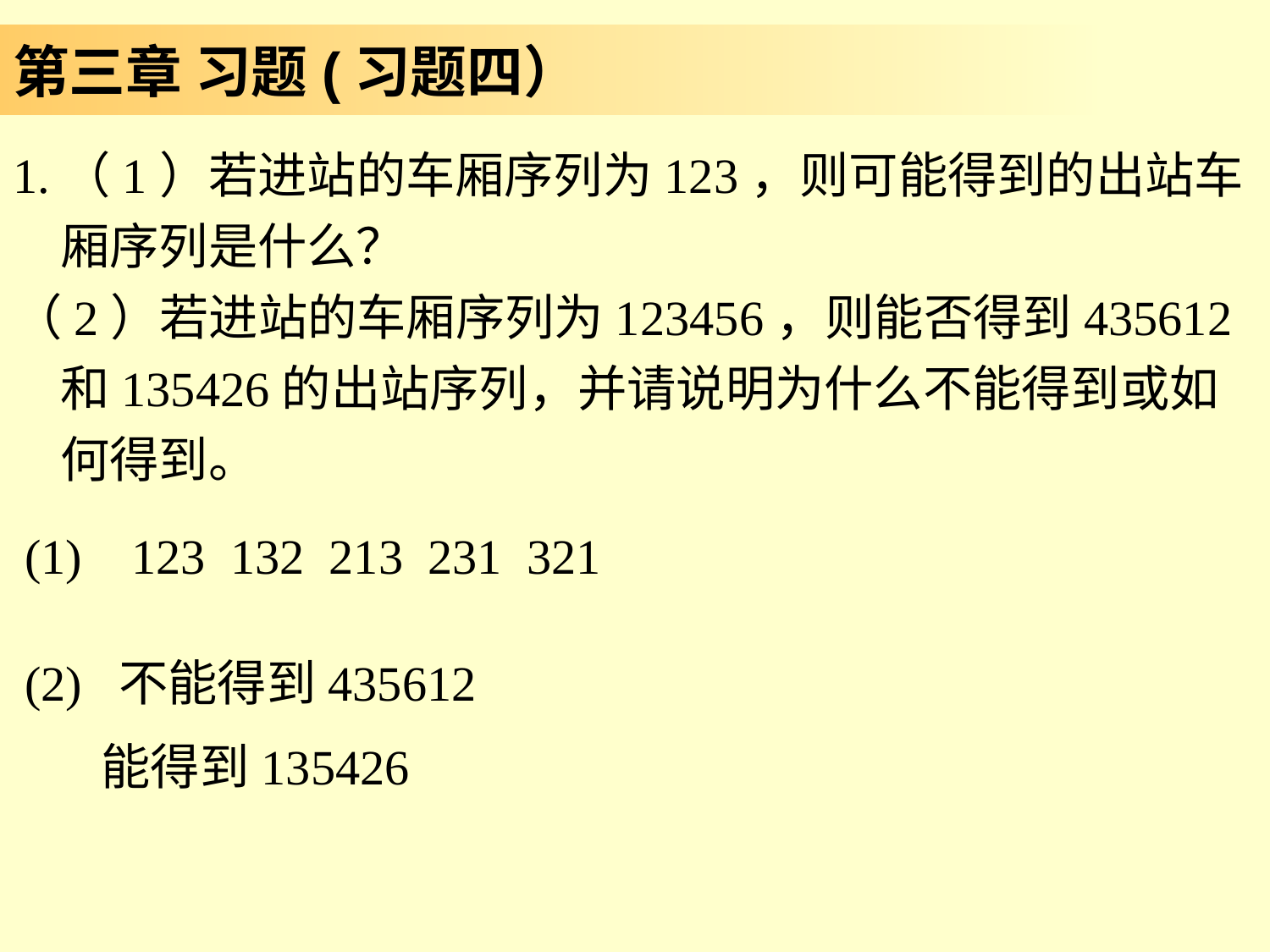

# 第三章 习题(习题四）
1.（1）若进站的车厢序列为123，则可能得到的出站车厢序列是什么？
（2）若进站的车厢序列为123456，则能否得到435612和135426的出站序列，并请说明为什么不能得到或如何得到。
 (1)    123  132  213  231  321
 (2)  不能得到435612
       能得到135426